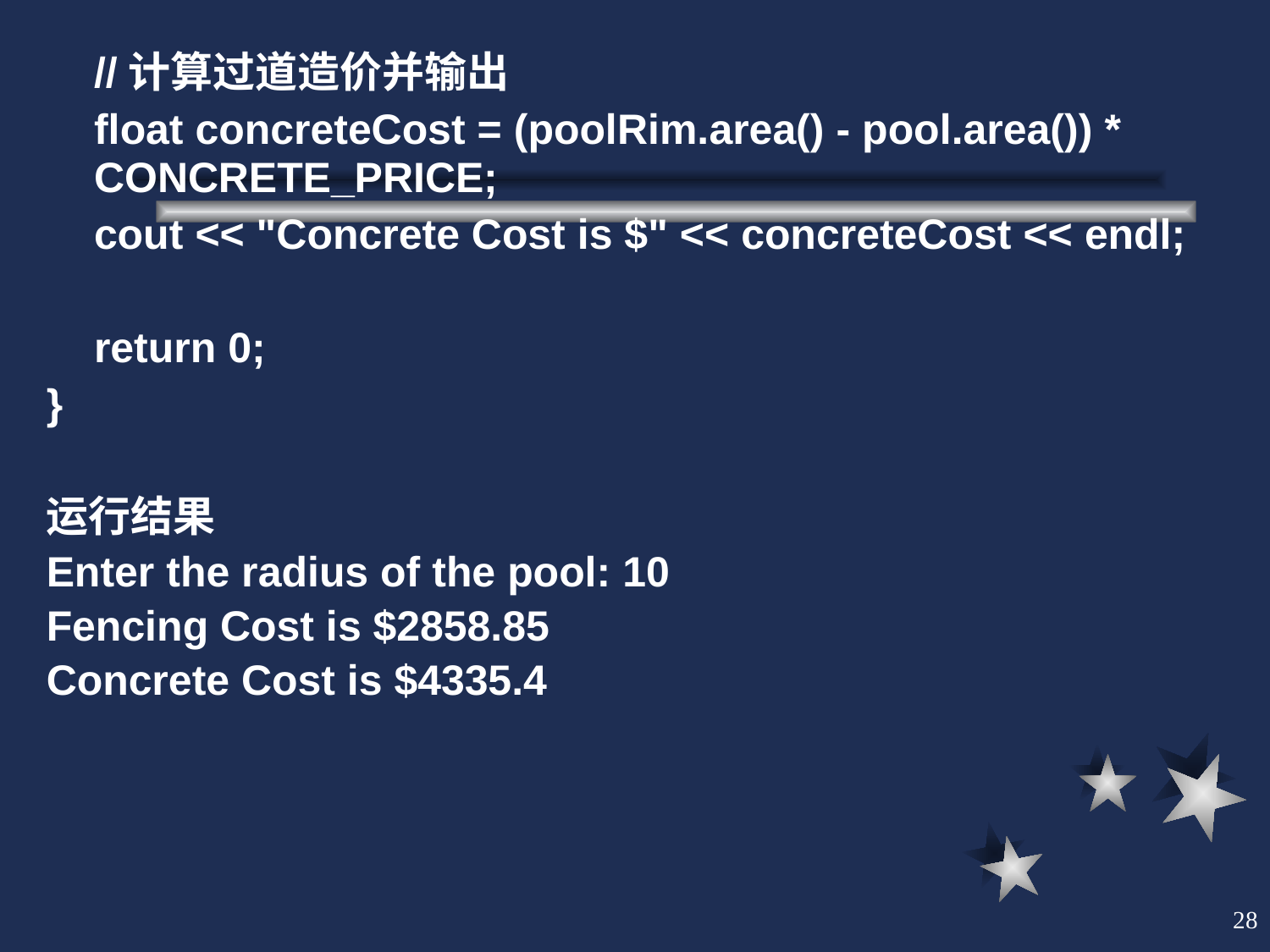

//计算过道造价并输出
	float concreteCost = (poolRim.area() - pool.area()) * CONCRETE_PRICE;
	cout << "Concrete Cost is $" << concreteCost << endl;

	return 0;
}

运行结果
Enter the radius of the pool: 10
Fencing Cost is $2858.85
Concrete Cost is $4335.4
28